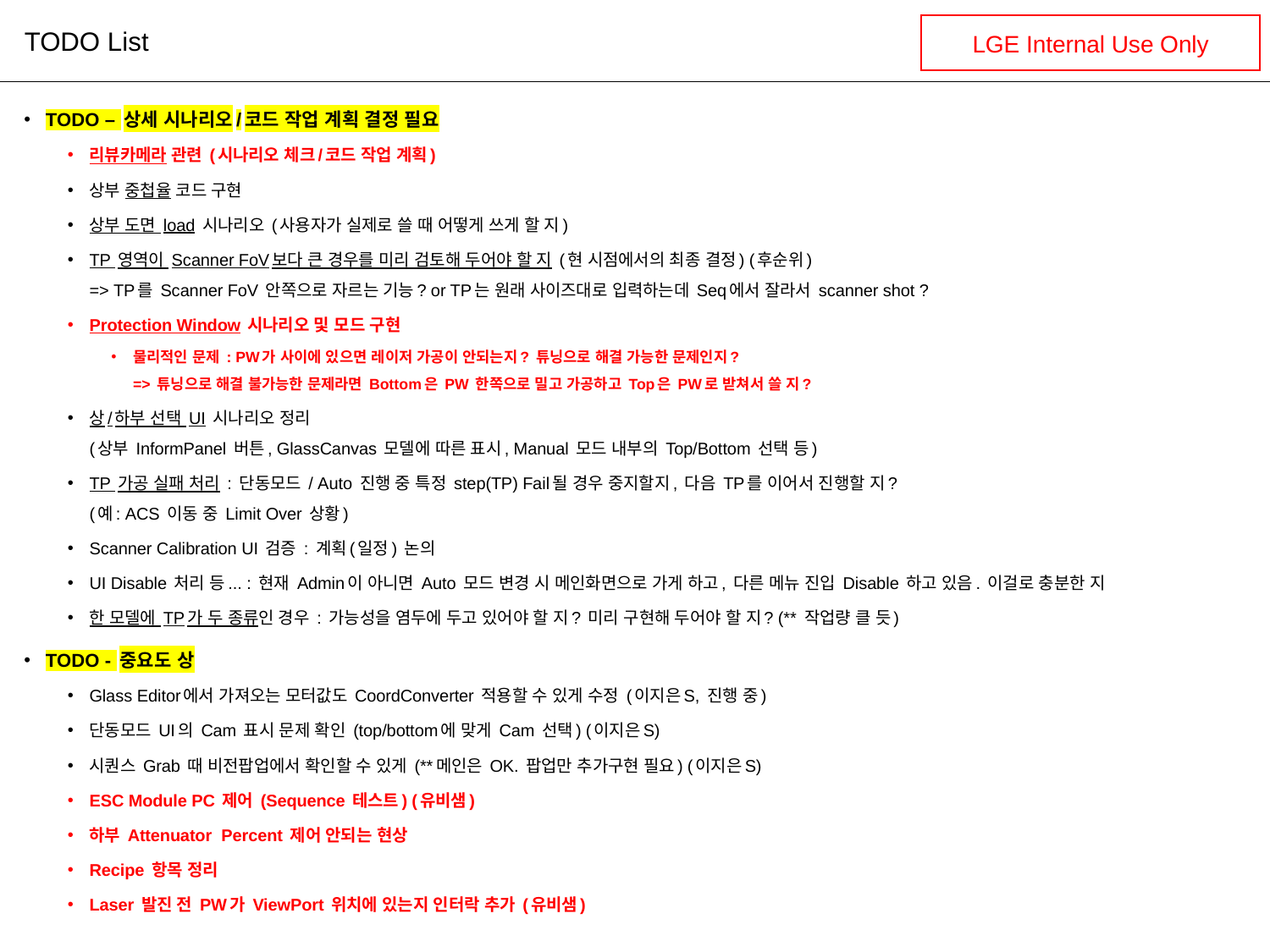

# TODO List
TODO – 상세 시나리오/코드 작업 계획 결정 필요
리뷰카메라 관련 (시나리오 체크/코드 작업 계획)
상부 중첩율 코드 구현
상부 도면 load 시나리오 (사용자가 실제로 쓸 때 어떻게 쓰게 할 지)
TP 영역이 Scanner FoV보다 큰 경우를 미리 검토해 두어야 할 지 (현 시점에서의 최종 결정) (후순위)
=> TP를 Scanner FoV 안쪽으로 자르는 기능? or TP는 원래 사이즈대로 입력하는데 Seq에서 잘라서 scanner shot ?
Protection Window 시나리오 및 모드 구현
물리적인 문제 : PW가 사이에 있으면 레이저 가공이 안되는지? 튜닝으로 해결 가능한 문제인지?
=> 튜닝으로 해결 불가능한 문제라면 Bottom은 PW 한쪽으로 밀고 가공하고 Top은 PW로 받쳐서 쓸 지?
상/하부 선택 UI 시나리오 정리
(상부 InformPanel 버튼, GlassCanvas 모델에 따른 표시, Manual 모드 내부의 Top/Bottom 선택 등)
TP 가공 실패 처리 : 단동모드 / Auto 진행 중 특정 step(TP) Fail될 경우 중지할지, 다음 TP를 이어서 진행할 지?
(예: ACS 이동 중 Limit Over 상황)
Scanner Calibration UI 검증 : 계획(일정) 논의
UI Disable 처리 등... : 현재 Admin이 아니면 Auto 모드 변경 시 메인화면으로 가게 하고, 다른 메뉴 진입 Disable 하고 있음. 이걸로 충분한 지
한 모델에 TP가 두 종류인 경우 : 가능성을 염두에 두고 있어야 할 지? 미리 구현해 두어야 할 지? (** 작업량 클 듯)
TODO - 중요도 상
Glass Editor에서 가져오는 모터값도 CoordConverter 적용할 수 있게 수정 (이지은S, 진행 중)
단동모드 UI의 Cam 표시 문제 확인 (top/bottom에 맞게 Cam 선택) (이지은S)
시퀀스 Grab 때 비전팝업에서 확인할 수 있게 (**메인은 OK. 팝업만 추가구현 필요) (이지은S)
ESC Module PC 제어 (Sequence 테스트) (유비샘)
하부 Attenuator  Percent 제어 안되는 현상
Recipe 항목 정리
Laser 발진 전 PW가 ViewPort 위치에 있는지 인터락 추가 (유비샘)